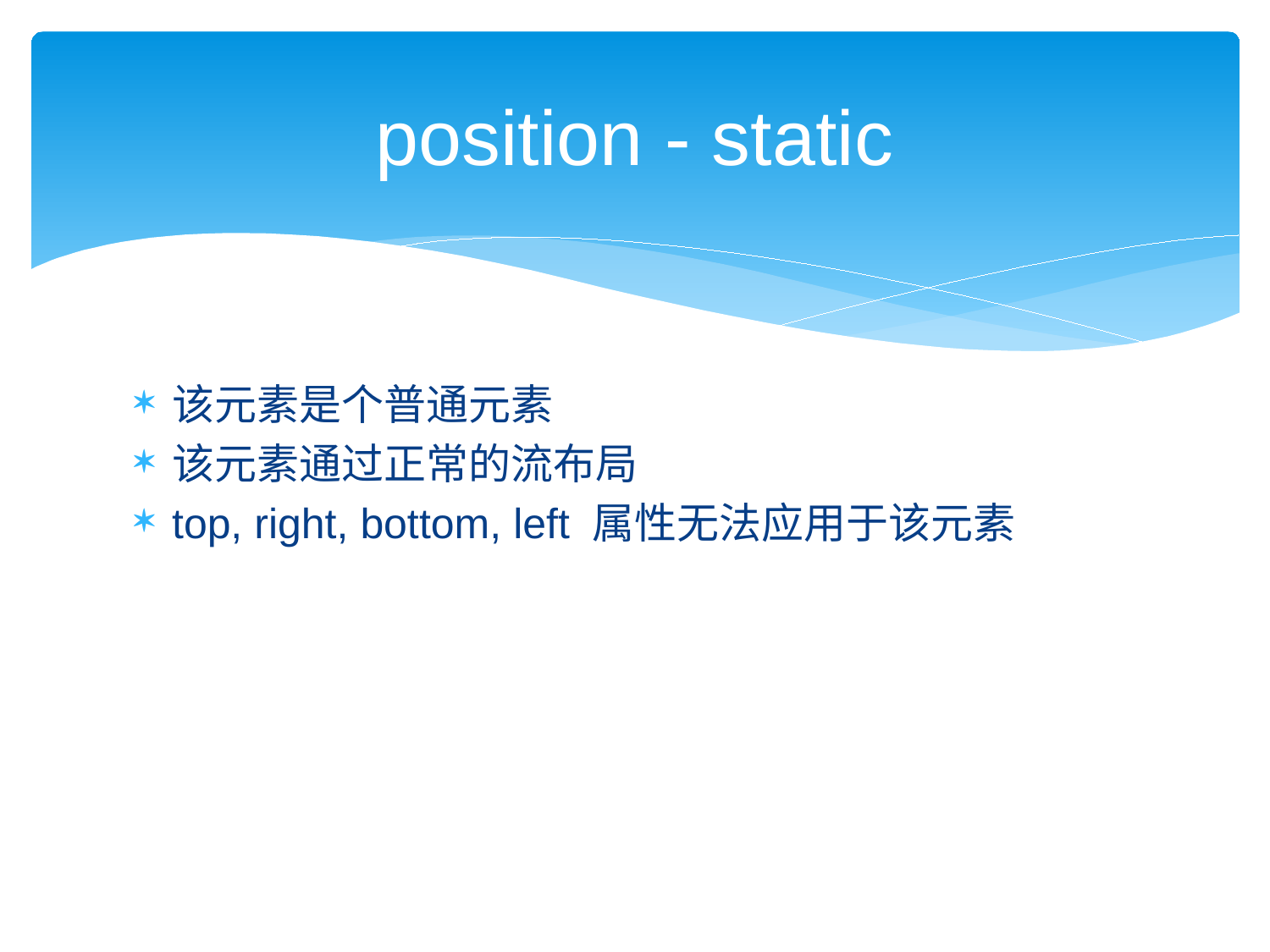

# position - static
该元素是个普通元素
该元素通过正常的流布局
top, right, bottom, left 属性无法应用于该元素